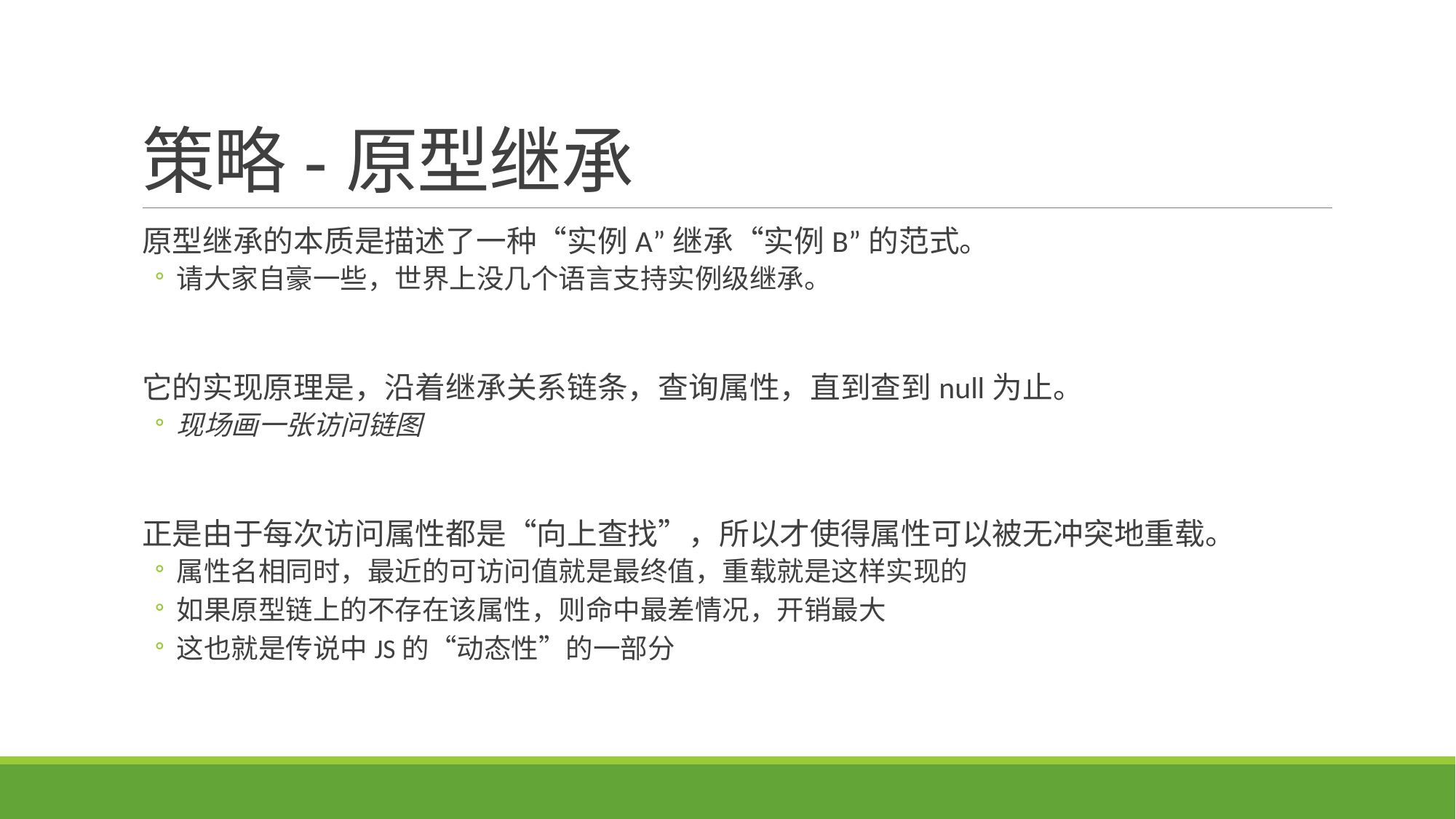

# 策略-原型继承
原型继承的本质是描述了一种“实例A”继承“实例B”的范式。
请大家自豪一些，世界上没几个语言支持实例级继承。

它的实现原理是，沿着继承关系链条，查询属性，直到查到null为止。
现场画一张访问链图

正是由于每次访问属性都是“向上查找”，所以才使得属性可以被无冲突地重载。
属性名相同时，最近的可访问值就是最终值，重载就是这样实现的
如果原型链上的不存在该属性，则命中最差情况，开销最大
这也就是传说中JS的“动态性”的一部分